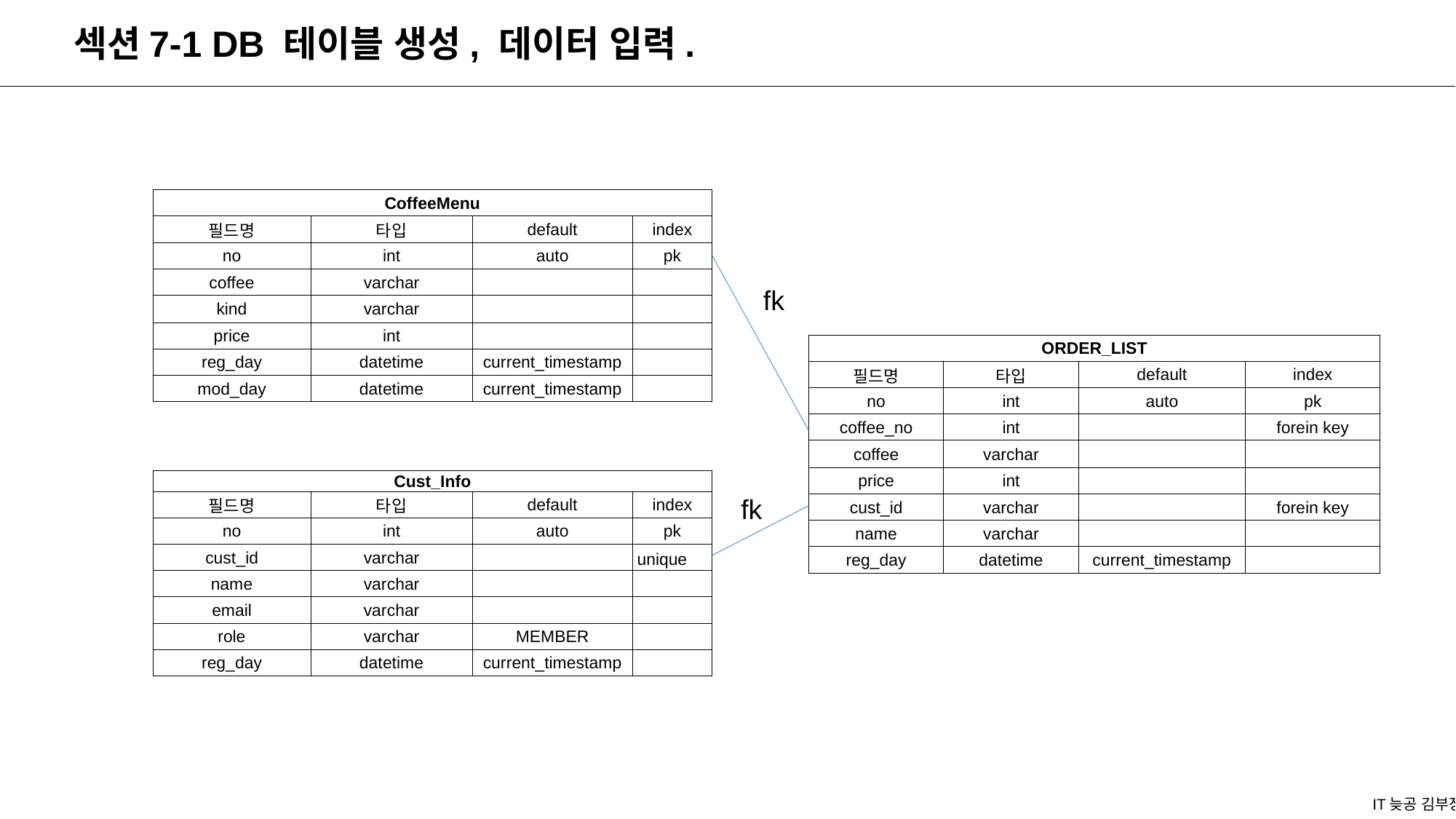

섹션7-1 DB 테이블 생성, 데이터 입력.
| CoffeeMenu |  |  |  |
| --- | --- | --- | --- |
| 필드명 | 타입 | default | index |
| no | int | auto | pk |
| coffee | varchar |  |  |
| kind | varchar |  |  |
| price | int |  |  |
| reg\_day | datetime | current\_timestamp |  |
| mod\_day | datetime | current\_timestamp |  |
fk
| ORDER\_LIST |  |  |  |
| --- | --- | --- | --- |
| 필드명 | 타입 | default | index |
| no | int | auto | pk |
| coffee\_no | int |  | forein key |
| coffee | varchar |  |  |
| price | int |  |  |
| cust\_id | varchar |  | forein key |
| name | varchar |  |  |
| reg\_day | datetime | current\_timestamp |  |
| Cust\_Info |  |  |  |
| --- | --- | --- | --- |
| 필드명 | 타입 | default | index |
| no | int | auto | pk |
| cust\_id | varchar |  | unique |
| name | varchar |  |  |
| email | varchar |  |  |
| role | varchar | MEMBER |  |
| reg\_day | datetime | current\_timestamp |  |
fk
IT늦공 김부장